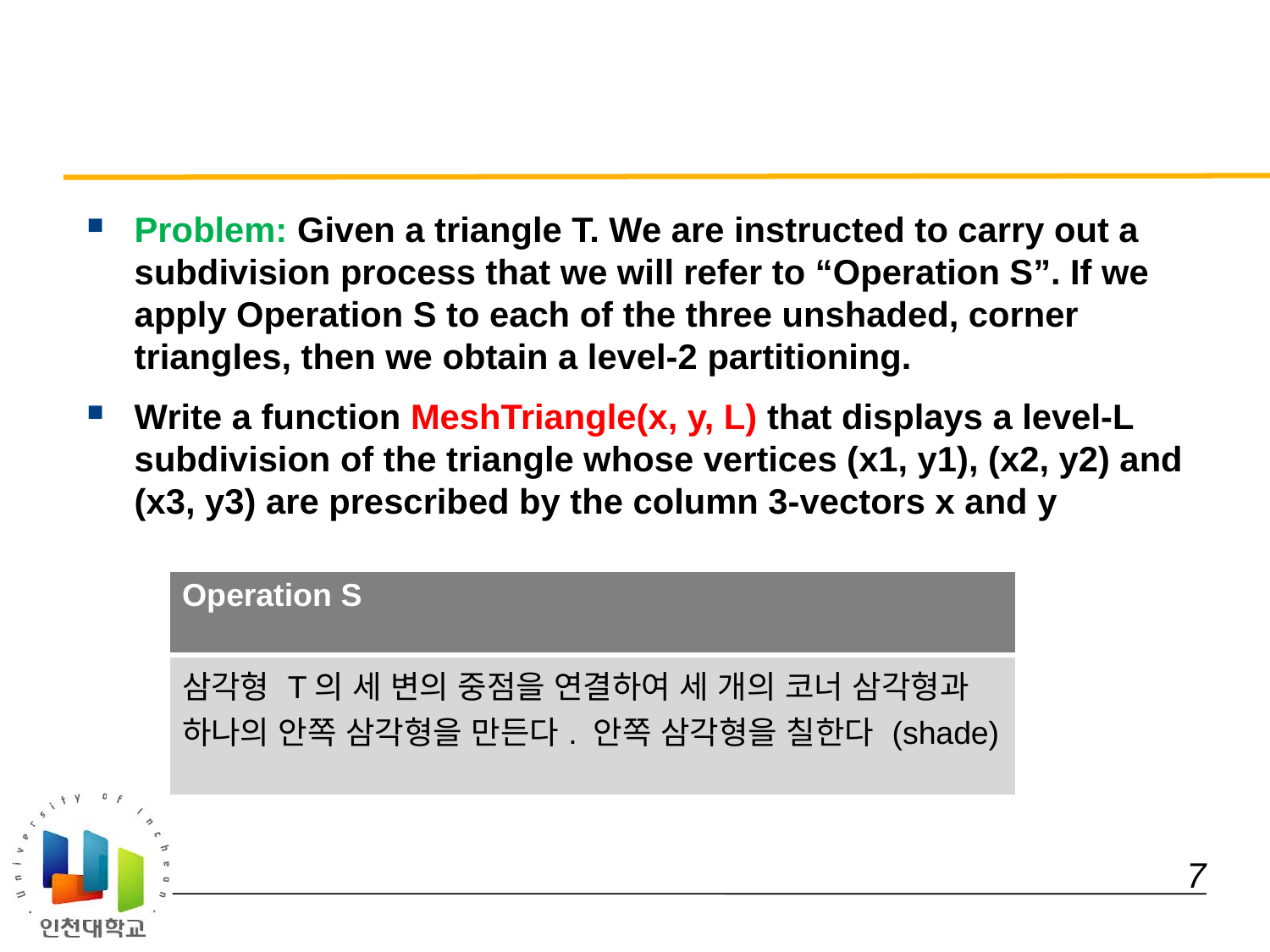

#
Problem: Given a triangle T. We are instructed to carry out a subdivision process that we will refer to “Operation S”. If we apply Operation S to each of the three unshaded, corner triangles, then we obtain a level-2 partitioning.
Write a function MeshTriangle(x, y, L) that displays a level-L subdivision of the triangle whose vertices (x1, y1), (x2, y2) and (x3, y3) are prescribed by the column 3-vectors x and y
| Operation S |
| --- |
| 삼각형 T의 세 변의 중점을 연결하여 세 개의 코너 삼각형과 하나의 안쪽 삼각형을 만든다. 안쪽 삼각형을 칠한다 (shade) |
 7